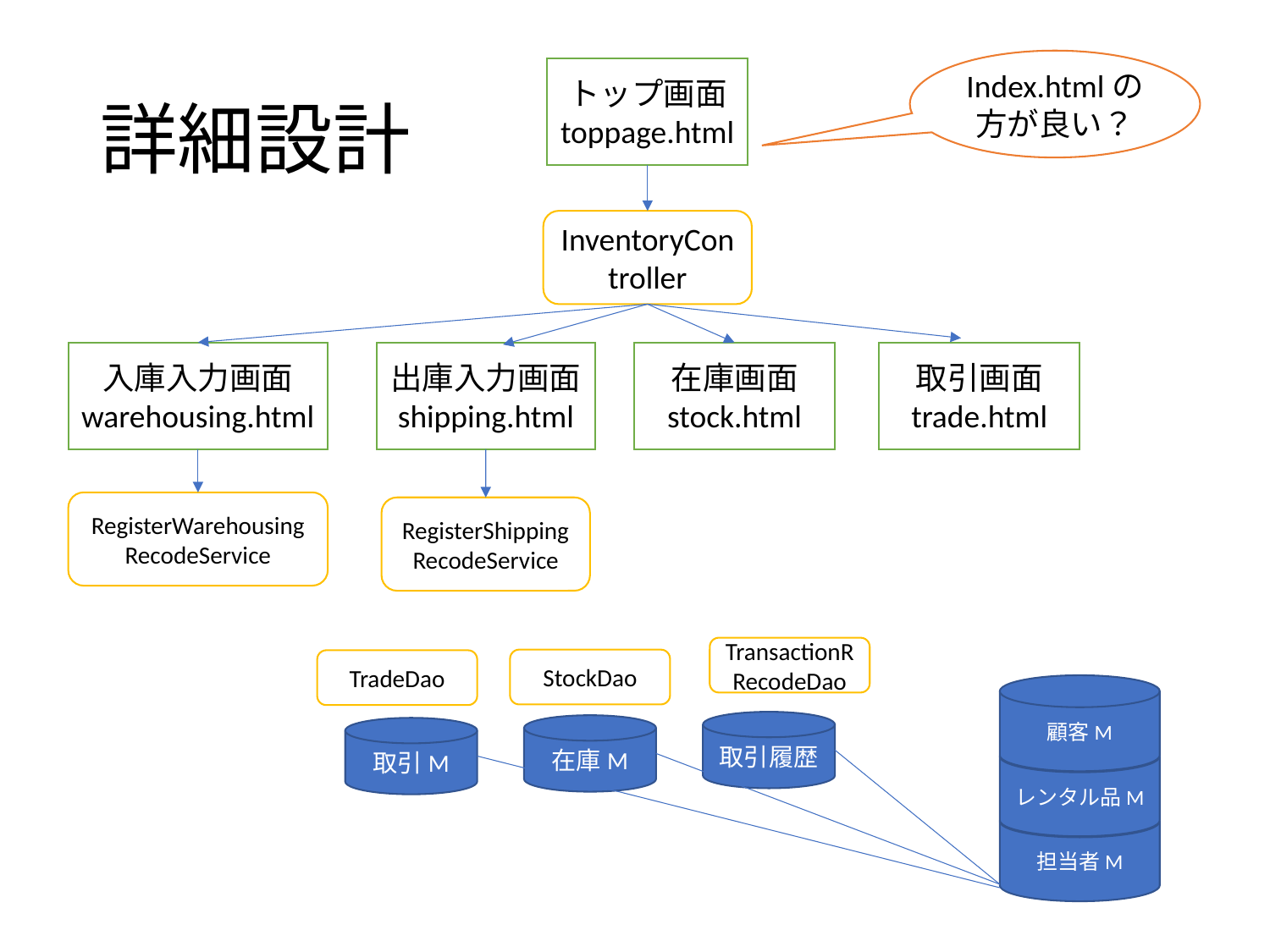

# 詳細設計
Index.htmlの方が良い？
トップ画面
toppage.html
InventoryController
入庫入力画面
warehousing.html
出庫入力画面
shipping.html
在庫画面
stock.html
取引画面
trade.html
RegisterWarehousingRecodeService
RegisterShippingRecodeService
TransactionRRecodeDao
StockDao
TradeDao
顧客M
レンタル品M
担当者M
取引履歴
在庫M
取引M